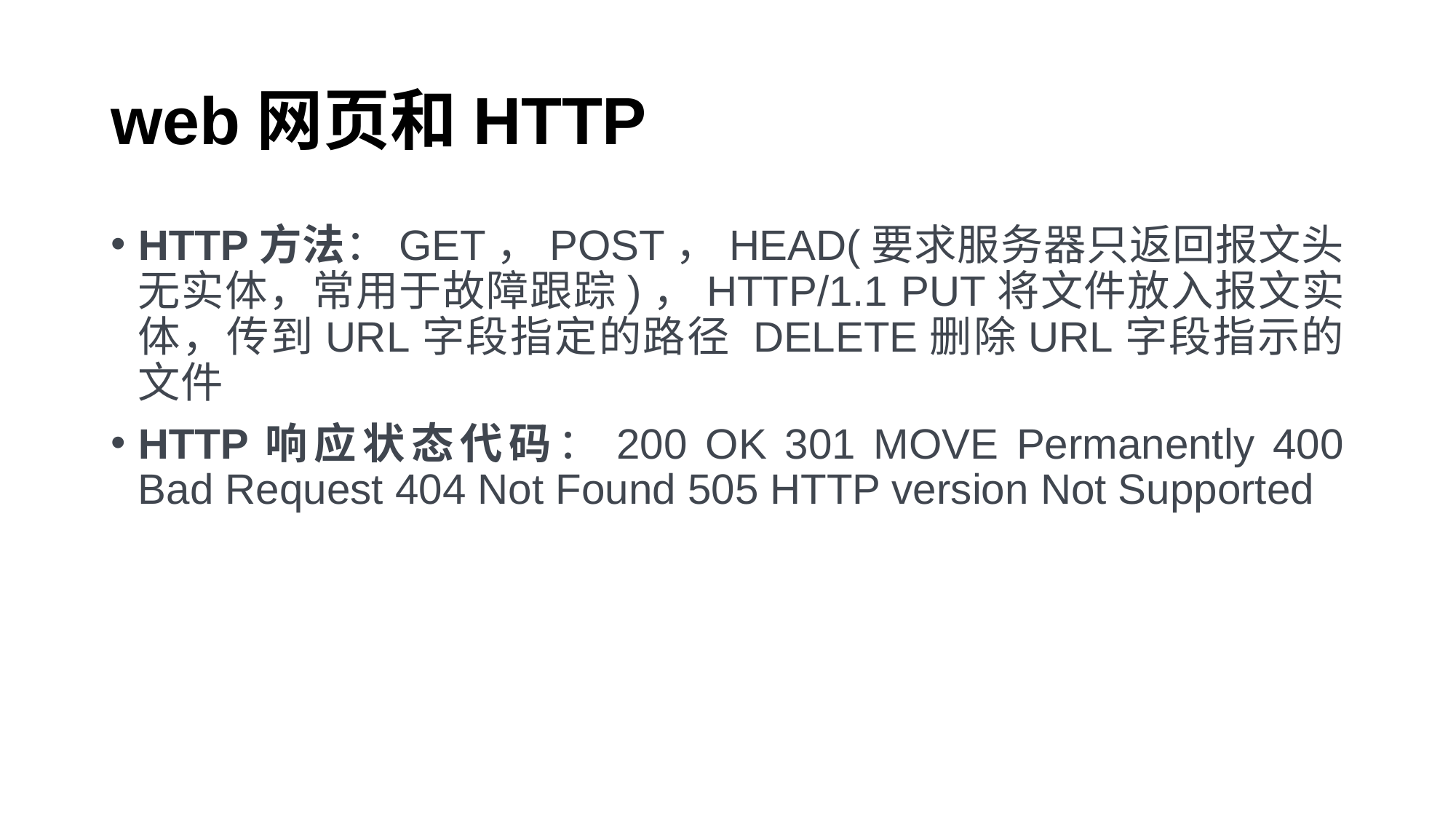

# web网页和HTTP
HTTP方法：GET，POST，HEAD(要求服务器只返回报文头无实体，常用于故障跟踪)，HTTP/1.1 PUT将文件放入报文实体，传到URL字段指定的路径 DELETE删除URL字段指示的文件
HTTP响应状态代码：200 OK 301 MOVE Permanently 400 Bad Request 404 Not Found 505 HTTP version Not Supported